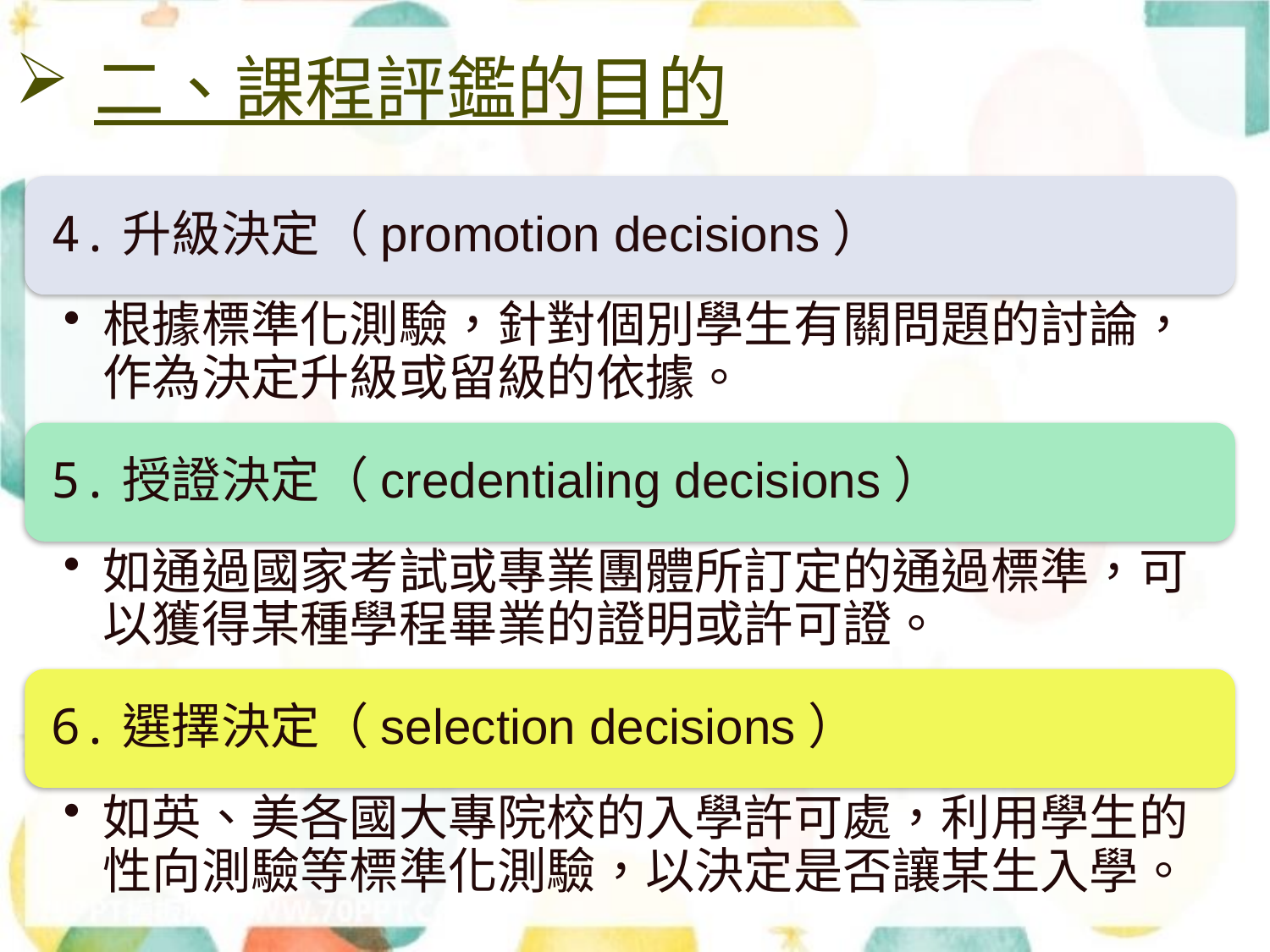

二、課程評鑑的目的
4.升級決定（promotion decisions）
根據標準化測驗，針對個別學生有關問題的討論，作為決定升級或留級的依據。
5.授證決定（credentialing decisions）
如通過國家考試或專業團體所訂定的通過標準，可以獲得某種學程畢業的證明或許可證。
6.選擇決定（selection decisions）
如英、美各國大專院校的入學許可處，利用學生的性向測驗等標準化測驗，以決定是否讓某生入學。